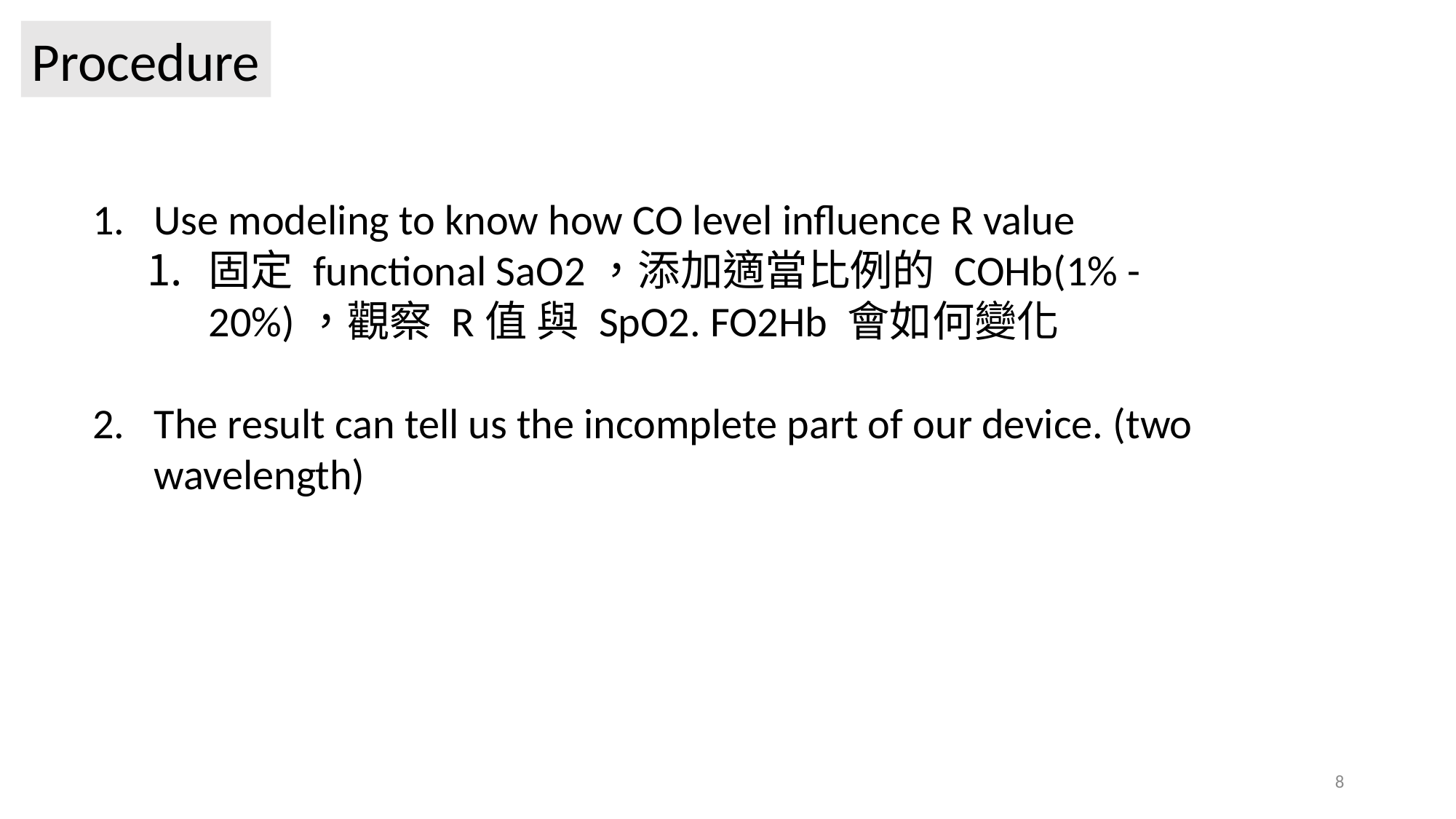

Procedure
Use modeling to know how CO level influence R value
固定 functional SaO2，添加適當比例的 COHb(1% - 20%)，觀察 R值 與 SpO2. FO2Hb 會如何變化

The result can tell us the incomplete part of our device. (two wavelength)
8